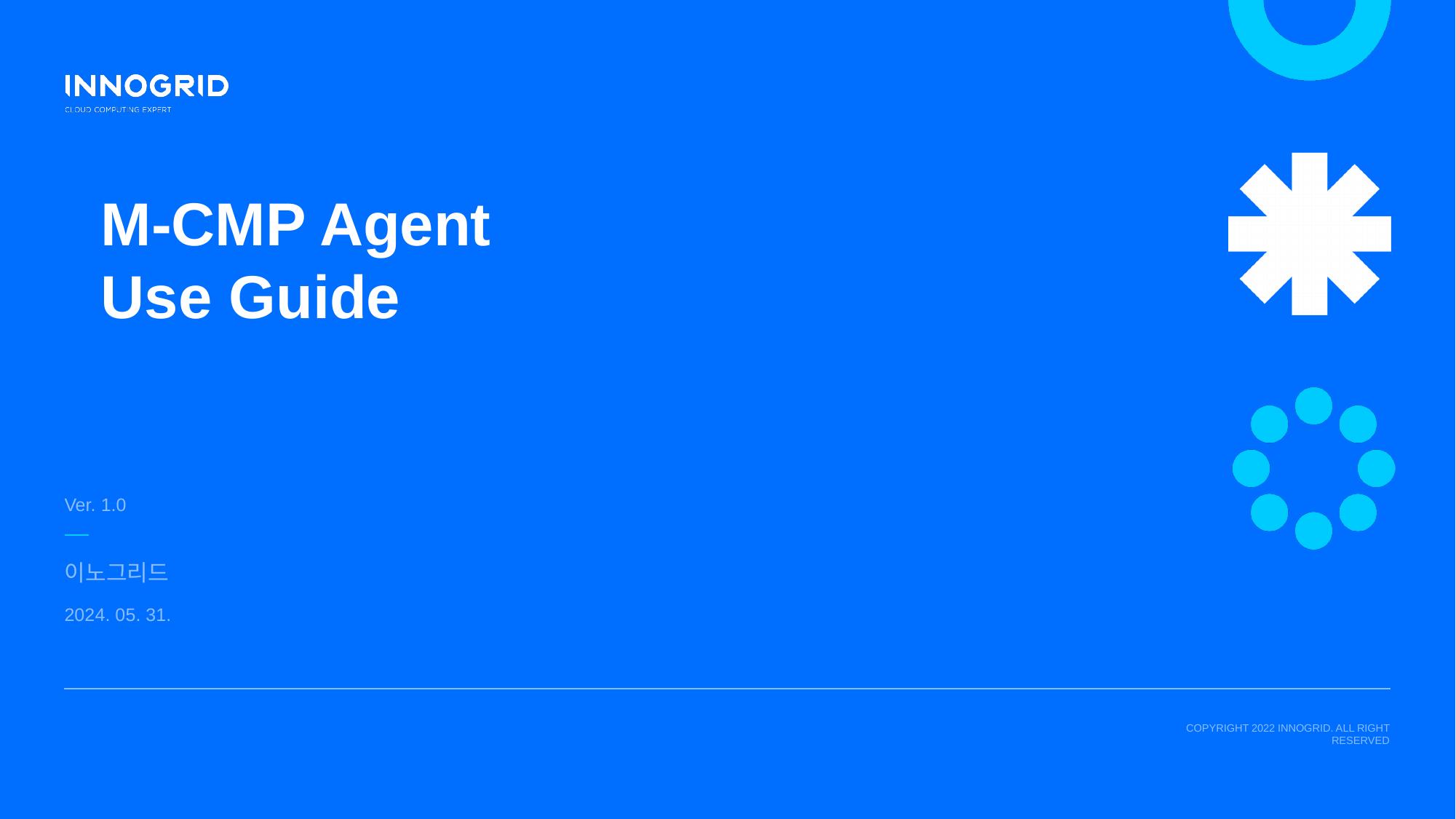

M-CMP Agent
Use Guide
Ver. 1.0

이노그리드
2024. 05. 31.